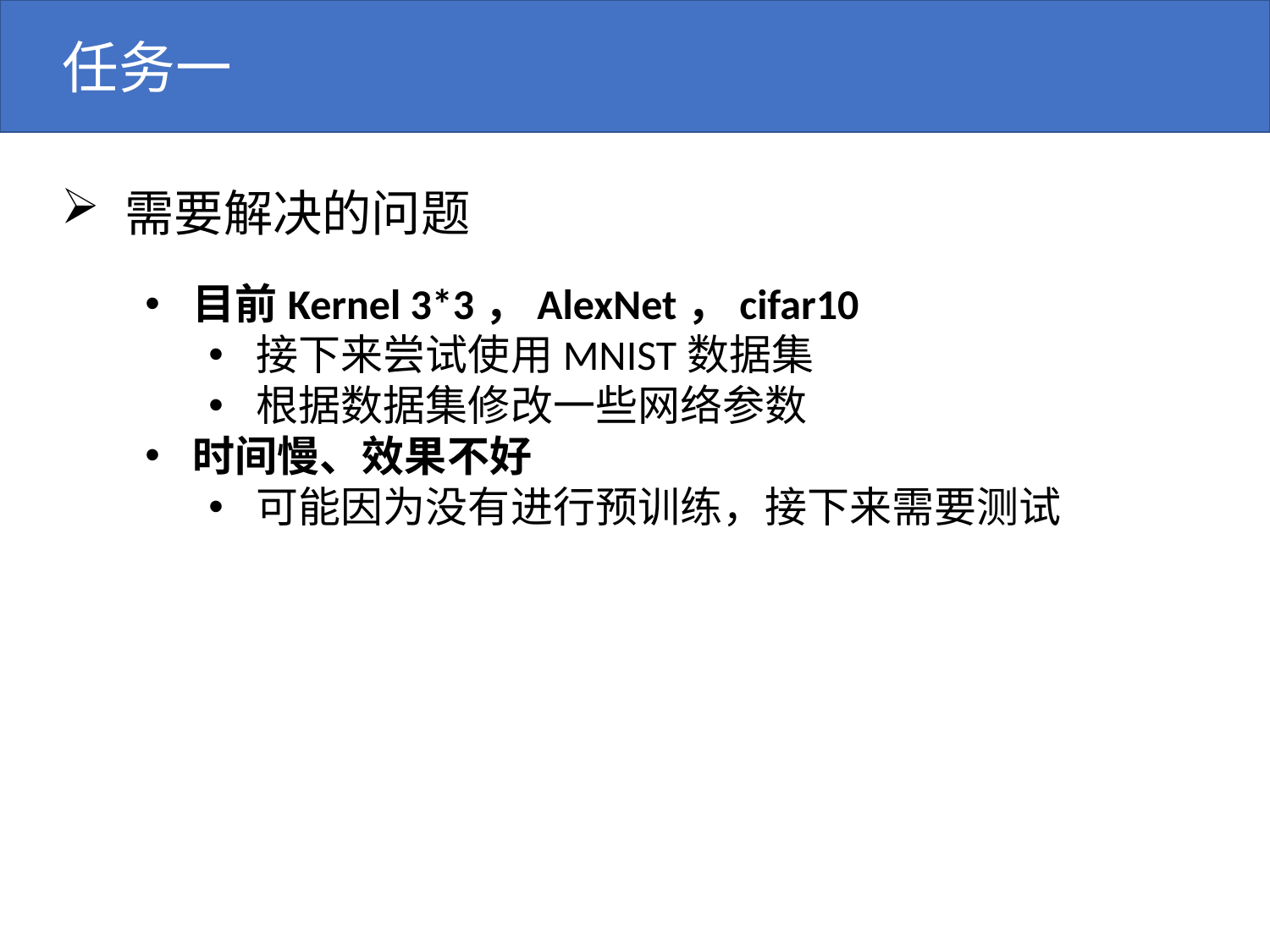

任务一
需要解决的问题
目前Kernel 3*3，AlexNet，cifar10
接下来尝试使用MNIST数据集
根据数据集修改一些网络参数
时间慢、效果不好
可能因为没有进行预训练，接下来需要测试